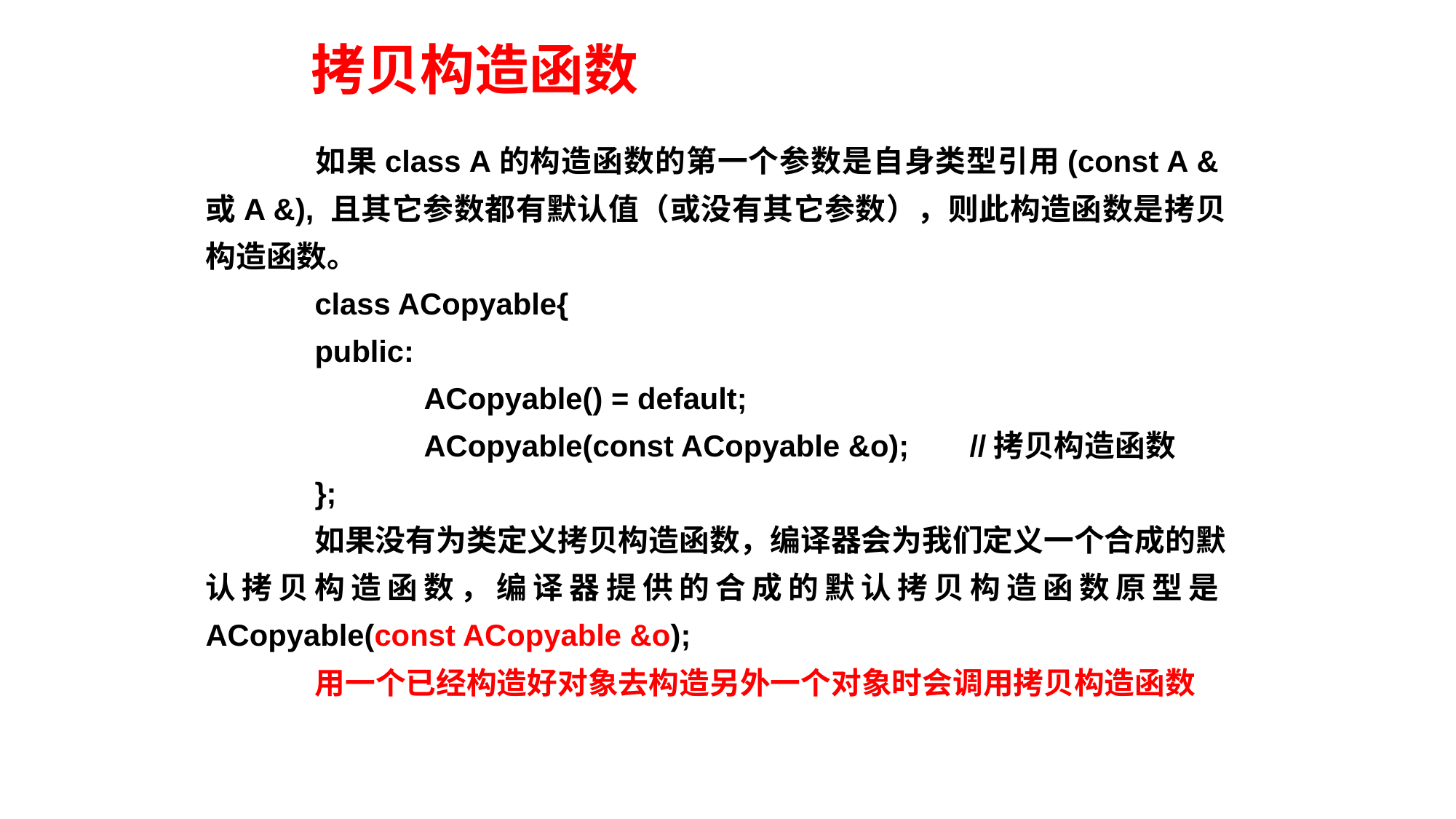

# 拷贝构造函数
	如果class A的构造函数的第一个参数是自身类型引用(const A &或A &), 且其它参数都有默认值（或没有其它参数），则此构造函数是拷贝构造函数。
	class ACopyable{
	public:
		ACopyable() = default;
		ACopyable(const ACopyable &o); 	//拷贝构造函数
	};
	如果没有为类定义拷贝构造函数，编译器会为我们定义一个合成的默认拷贝构造函数，编译器提供的合成的默认拷贝构造函数原型是ACopyable(const ACopyable &o);
	用一个已经构造好对象去构造另外一个对象时会调用拷贝构造函数